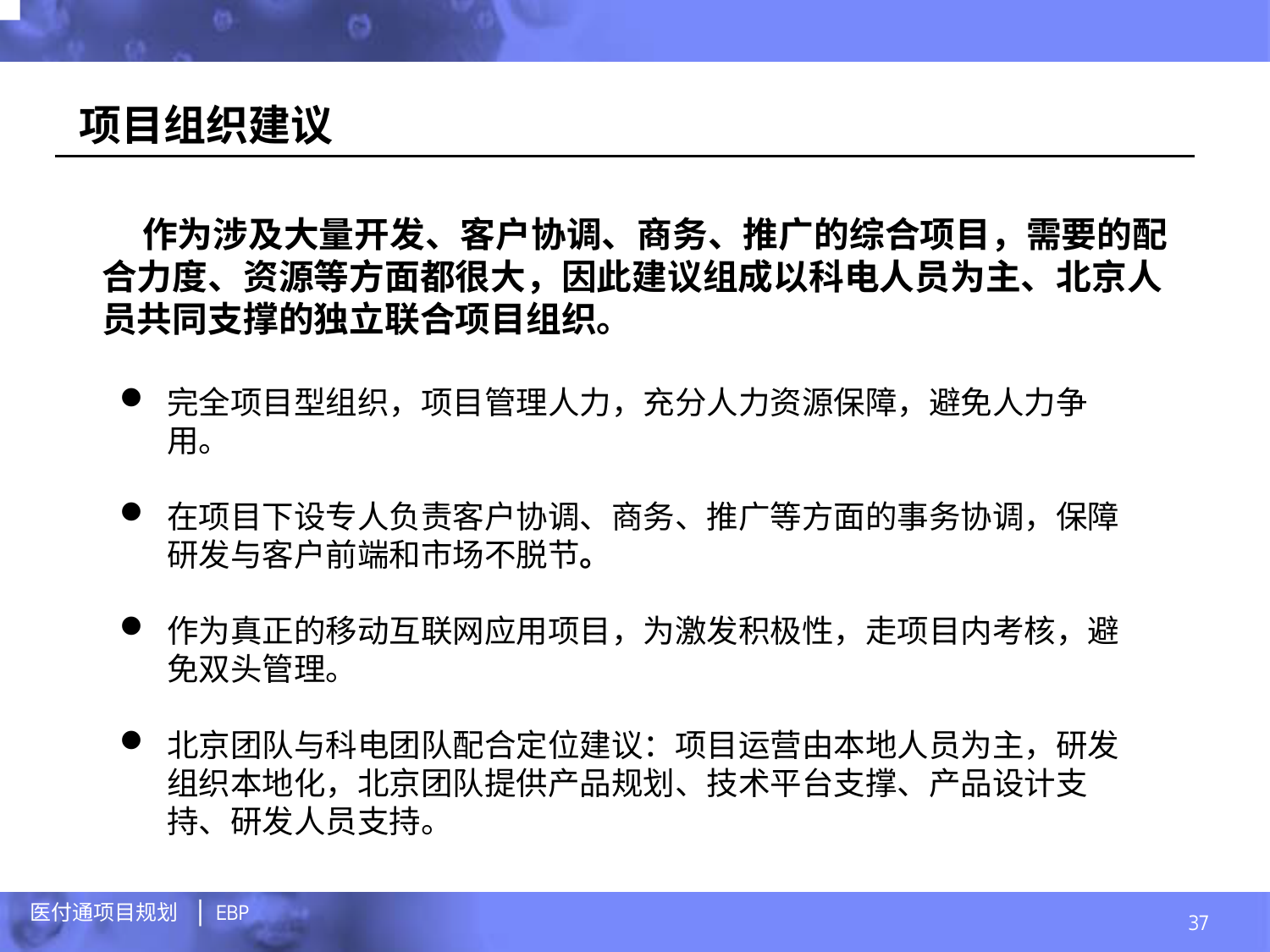

项目组织建议
    作为涉及大量开发、客户协调、商务、推广的综合项目，需要的配合力度、资源等方面都很大，因此建议组成以科电人员为主、北京人员共同支撑的独立联合项目组织。
完全项目型组织，项目管理人力，充分人力资源保障，避免人力争用。

在项目下设专人负责客户协调、商务、推广等方面的事务协调，保障研发与客户前端和市场不脱节。

作为真正的移动互联网应用项目，为激发积极性，走项目内考核，避免双头管理。

北京团队与科电团队配合定位建议：项目运营由本地人员为主，研发组织本地化，北京团队提供产品规划、技术平台支撑、产品设计支持、研发人员支持。
37